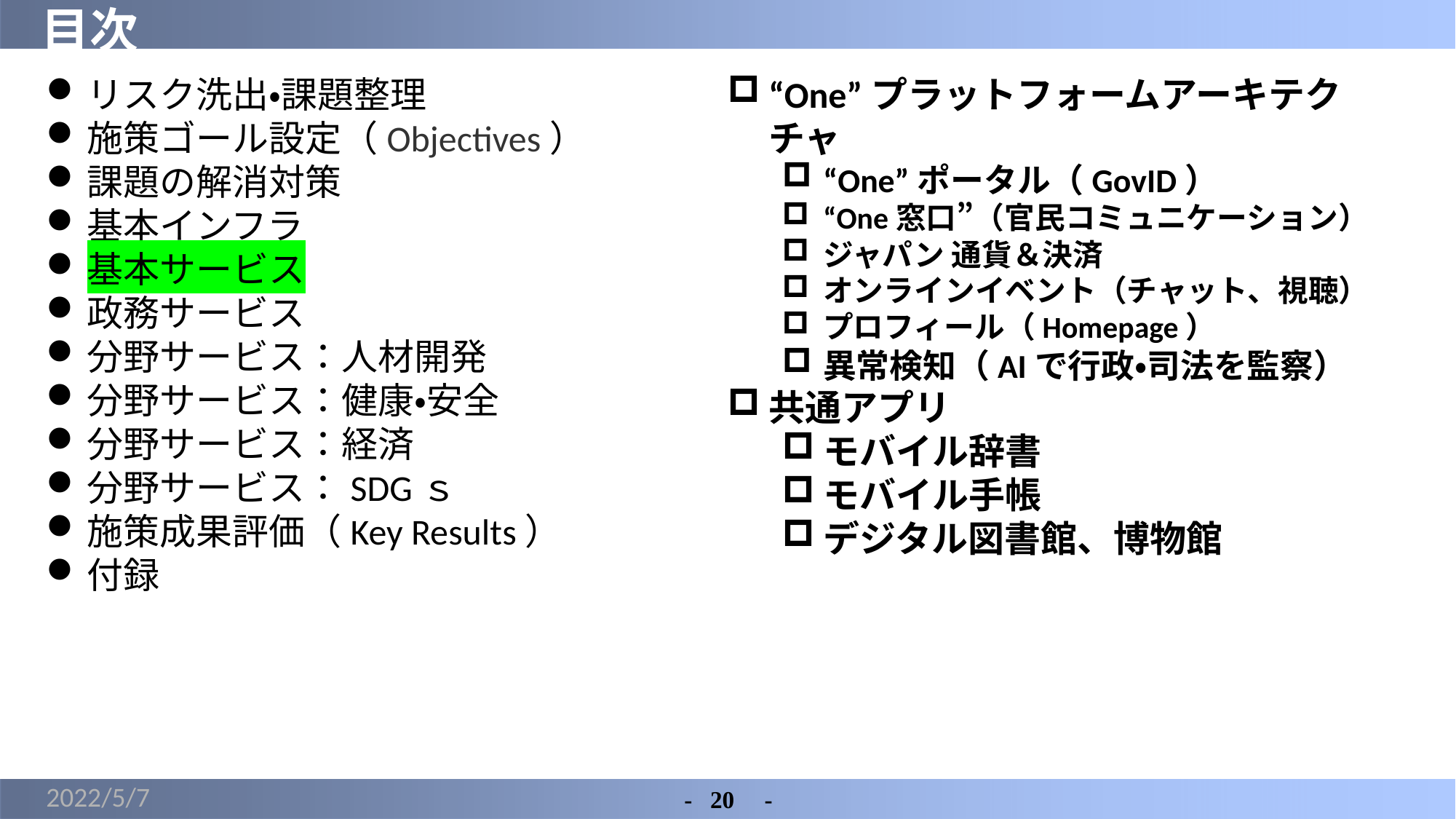

# 目次
リスク洗出・課題整理
施策ゴール設定（Objectives）
課題の解消対策
基本インフラ
基本サービス
政務サービス
分野サービス：人材開発
分野サービス：健康・安全
分野サービス：経済
分野サービス：SDGｓ
施策成果評価（Key Results）
付録
“One”プラットフォームアーキテクチャ
“One”ポータル（GovID）
“One窓口”（官民コミュニケーション）
ジャパン 通貨＆決済
オンラインイベント（チャット、視聴）
プロフィール（Homepage）
異常検知（AIで行政・司法を監察）
共通アプリ
モバイル辞書
モバイル手帳
デジタル図書館、博物館

2022/5/7
-	20　-